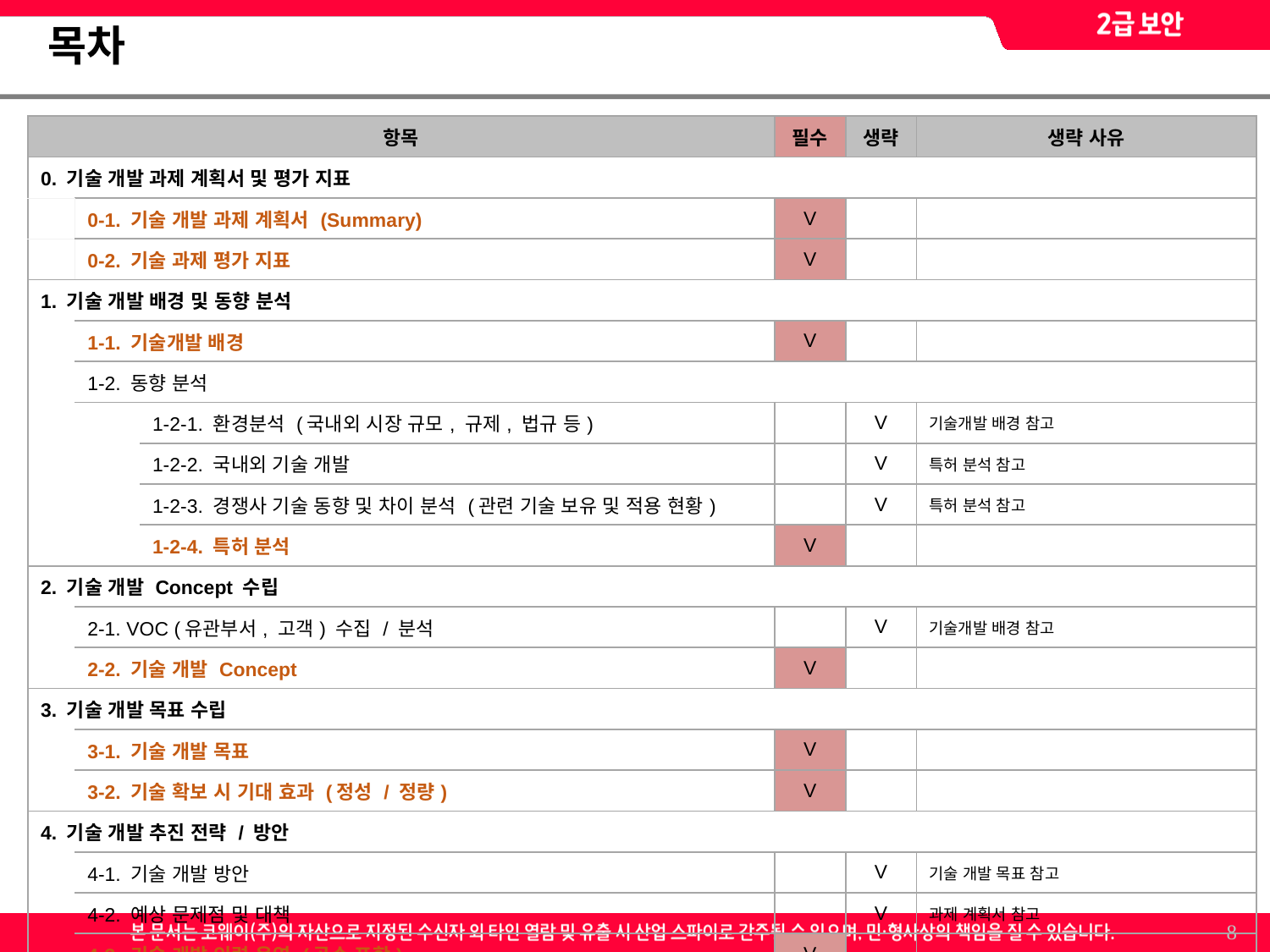

필수
목차
| 항목 |  |  | 필수 | 생략 | 생략 사유 |
| --- | --- | --- | --- | --- | --- |
| 0. 기술 개발 과제 계획서 및 평가 지표 |  |  |  |  |  |
|  | 0-1. 기술 개발 과제 계획서 (Summary) |  | V |  |  |
|  | 0-2. 기술 과제 평가 지표 |  | V |  |  |
| 1. 기술 개발 배경 및 동향 분석 |  |  |  |  |  |
|  | 1-1. 기술개발 배경 |  | V |  |  |
|  | 1-2. 동향 분석 |  |  |  |  |
|  |  | 1-2-1. 환경분석 (국내외 시장 규모, 규제, 법규 등) |  | V | 기술개발 배경 참고 |
|  |  | 1-2-2. 국내외 기술 개발 |  | V | 특허 분석 참고 |
|  |  | 1-2-3. 경쟁사 기술 동향 및 차이 분석 (관련 기술 보유 및 적용 현황) |  | V | 특허 분석 참고 |
|  |  | 1-2-4. 특허 분석 | V |  |  |
| 2. 기술 개발 Concept 수립 |  |  |  |  |  |
|  | 2-1. VOC (유관부서, 고객) 수집 / 분석 |  |  | V | 기술개발 배경 참고 |
|  | 2-2. 기술 개발 Concept |  | V |  |  |
| 3. 기술 개발 목표 수립 |  |  |  |  |  |
|  | 3-1. 기술 개발 목표 |  | V |  |  |
|  | 3-2. 기술 확보 시 기대 효과 (정성 / 정량) |  | V |  |  |
| 4. 기술 개발 추진 전략 / 방안 |  |  |  |  |  |
|  | 4-1. 기술 개발 방안 |  |  | V | 기술 개발 목표 참고 |
|  | 4-2. 예상 문제점 및 대책 |  |  | V | 과제 계획서 참고 |
|  | 4-3. 기술 개발 인력 운영 (공수 포함) |  | V |  |  |
|  | 4-4. 기술 개발 투자 비용 |  | V |  |  |
8